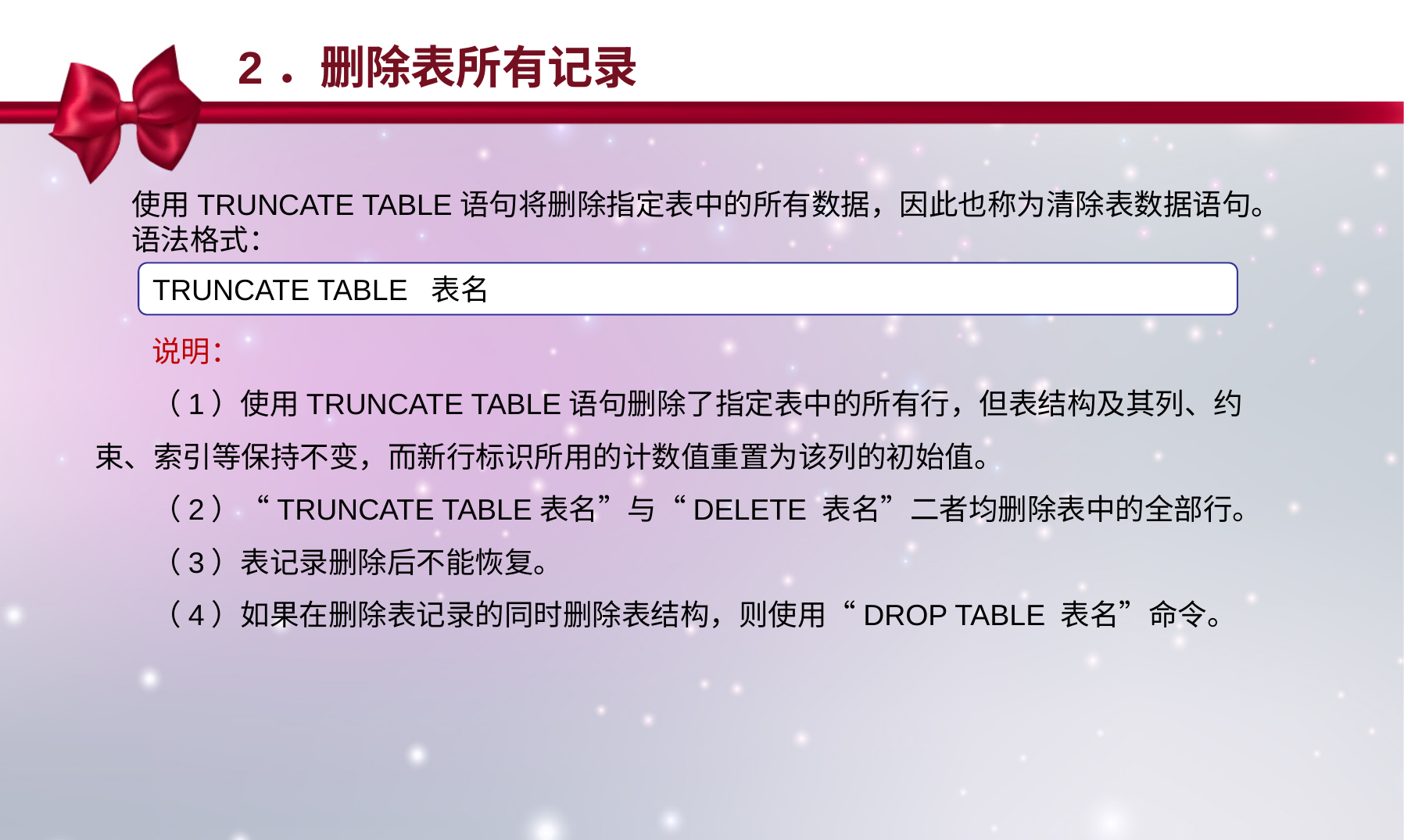

2．删除表所有记录
使用TRUNCATE TABLE语句将删除指定表中的所有数据，因此也称为清除表数据语句。
语法格式：
TRUNCATE TABLE  表名
说明：
（1）使用TRUNCATE TABLE语句删除了指定表中的所有行，但表结构及其列、约束、索引等保持不变，而新行标识所用的计数值重置为该列的初始值。
（2）“TRUNCATE TABLE表名”与“DELETE 表名”二者均删除表中的全部行。
（3）表记录删除后不能恢复。
（4）如果在删除表记录的同时删除表结构，则使用“DROP TABLE 表名”命令。